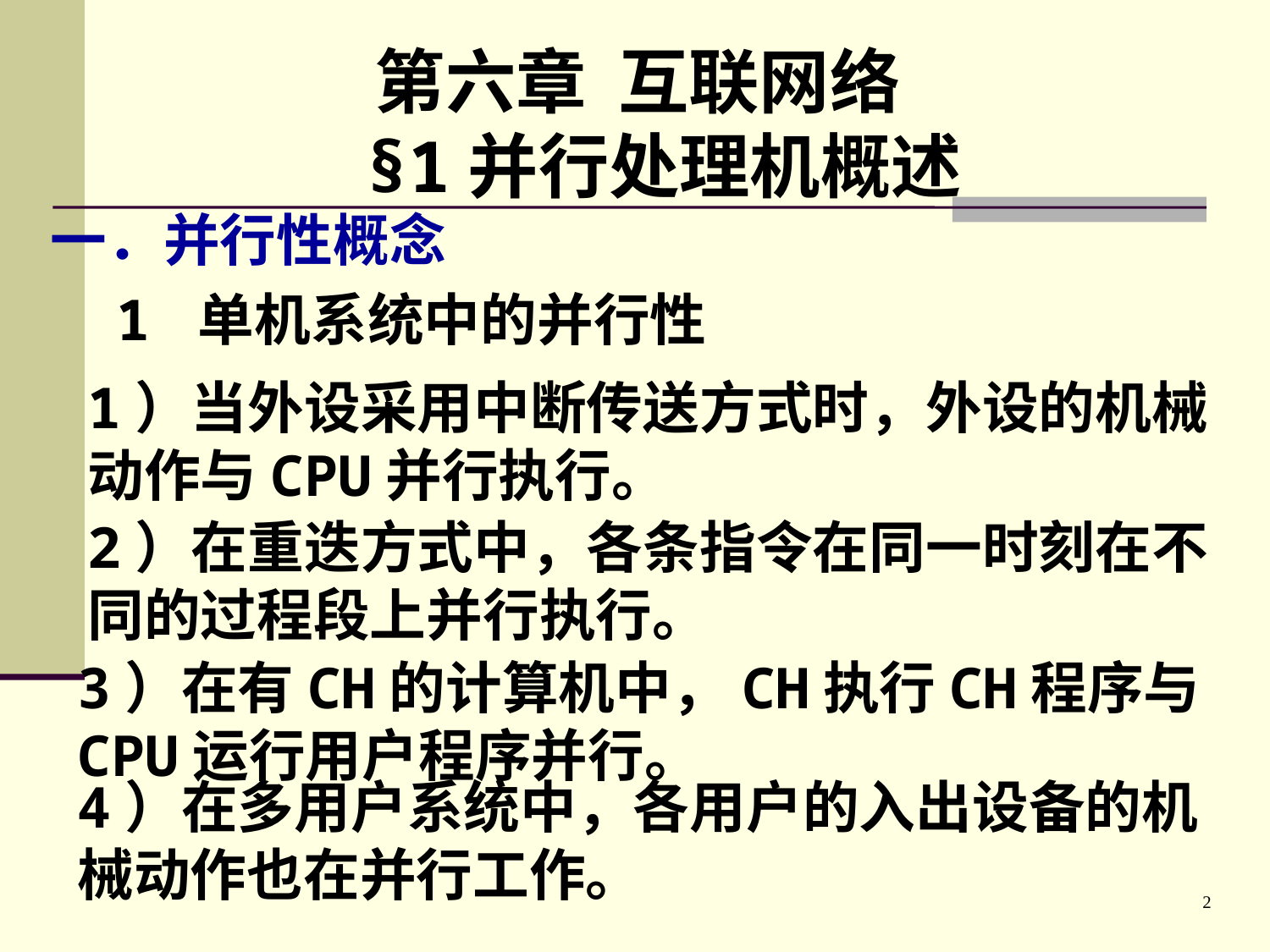

# 第六章  互联网络 §1并行处理机概述
一．并行性概念
1 单机系统中的并行性
1）当外设采用中断传送方式时，外设的机械动作与CPU并行执行。
2）在重迭方式中，各条指令在同一时刻在不同的过程段上并行执行。
3）在有CH的计算机中，CH执行CH程序与CPU运行用户程序并行。
4）在多用户系统中，各用户的入出设备的机械动作也在并行工作。
2
2